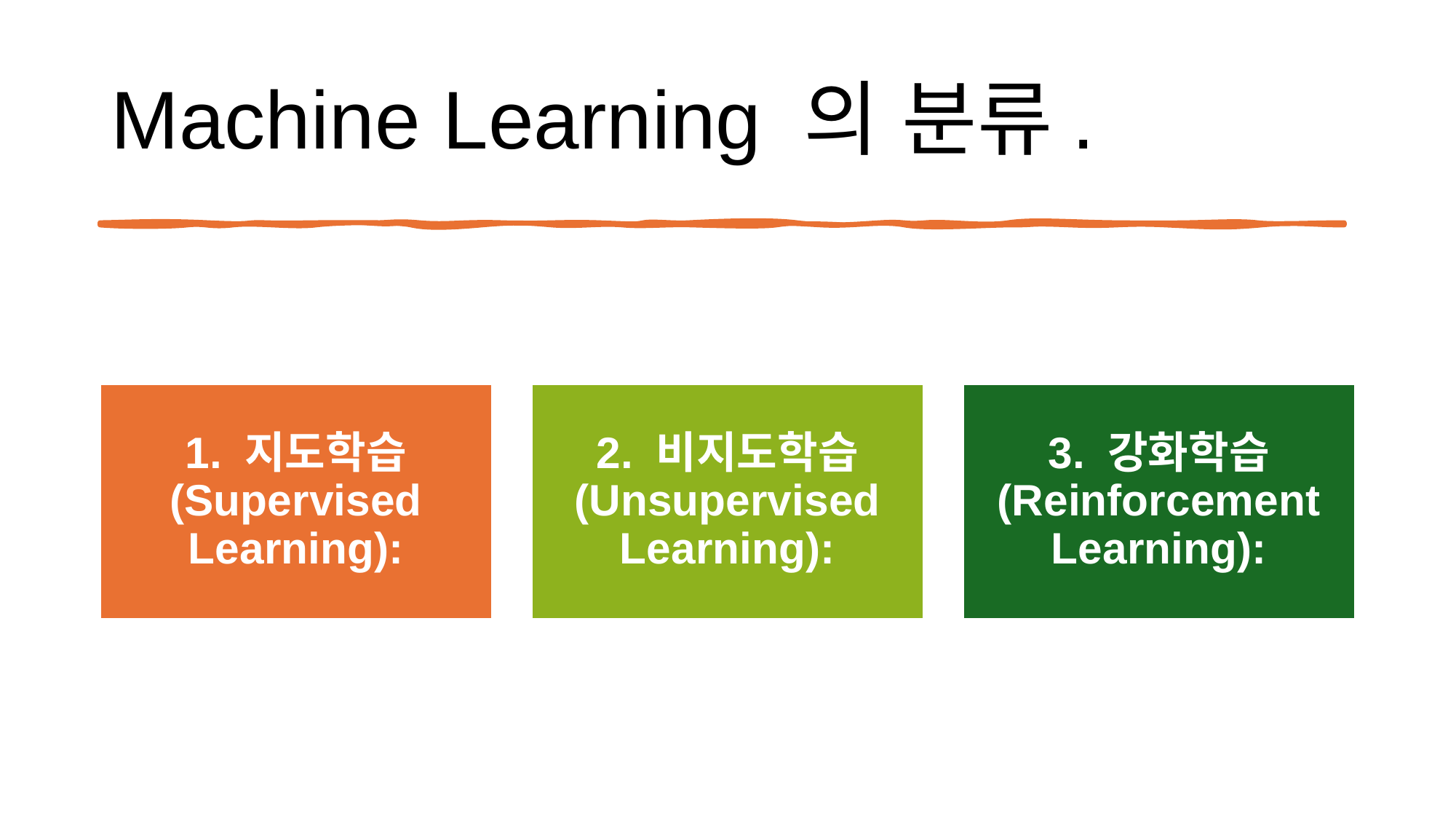

# Machine Learning 의 분류.

1. 지도학습 (Supervised Learning):
2. 비지도학습 (Unsupervised Learning):
3. 강화학습 (Reinforcement Learning):